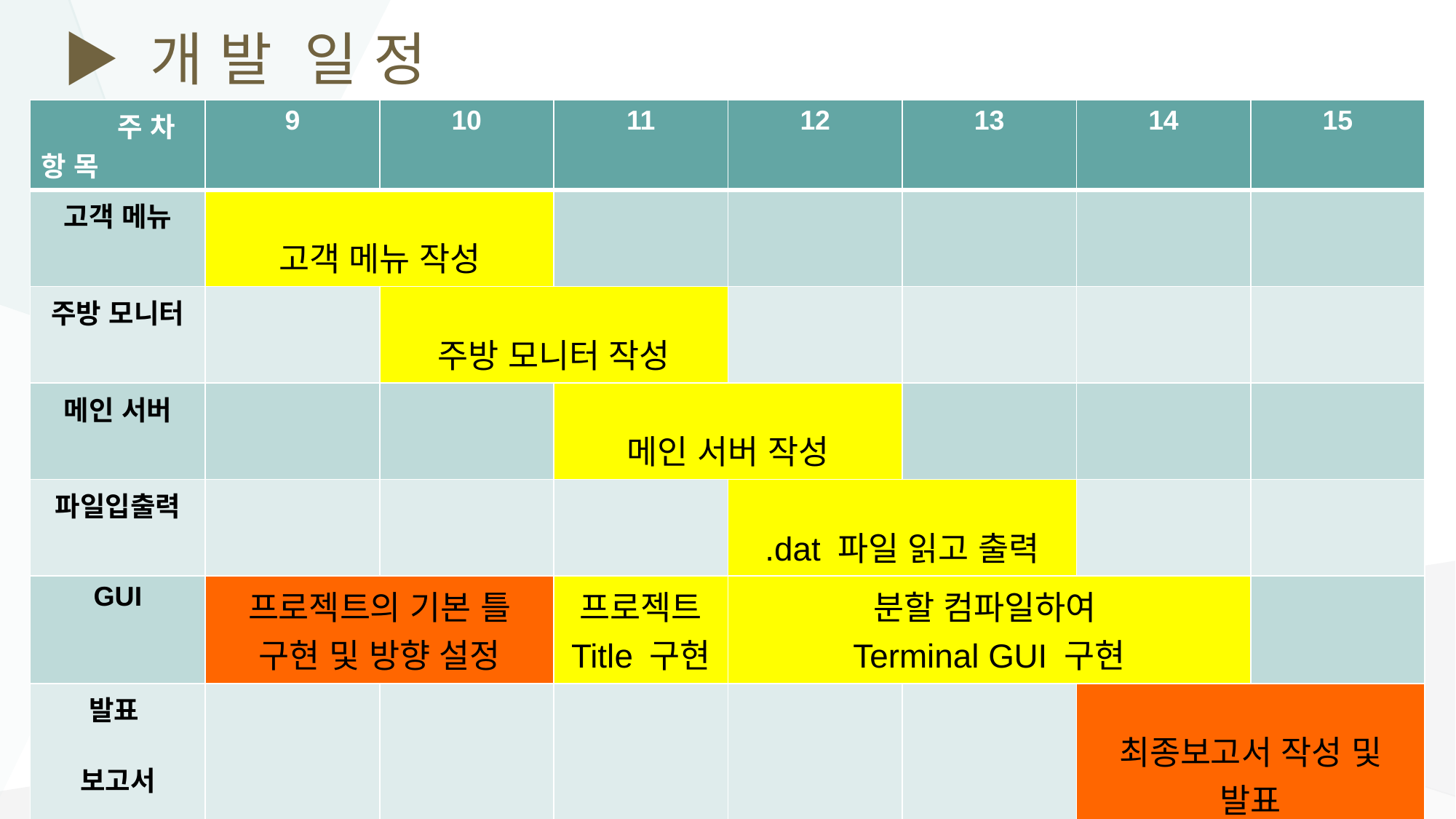

# ▶ 개 발  일 정
| 주 차 항 목 | 9 | 10 | 11 | 12 | 13 | 14 | 15 |
| --- | --- | --- | --- | --- | --- | --- | --- |
| 고객 메뉴 | 고객 메뉴 작성 |  |  |  |  |  |  |
| 주방 모니터 |  | 주방 모니터 작성 |  |  |  |  |  |
| 메인 서버 |  |  | 메인 서버 작성 |  |  |  |  |
| 파일입출력 |  |  |  | .dat 파일 읽고 출력 |  |  |  |
| GUI | 프로젝트의 기본 틀 구현 및 방향 설정 |  | 프로젝트 Title 구현 | 분할 컴파일하여 Terminal GUI 구현 |  |  |  |
| 발표 보고서 |  |  |  |  |  | 최종보고서 작성 및 발표 |  |